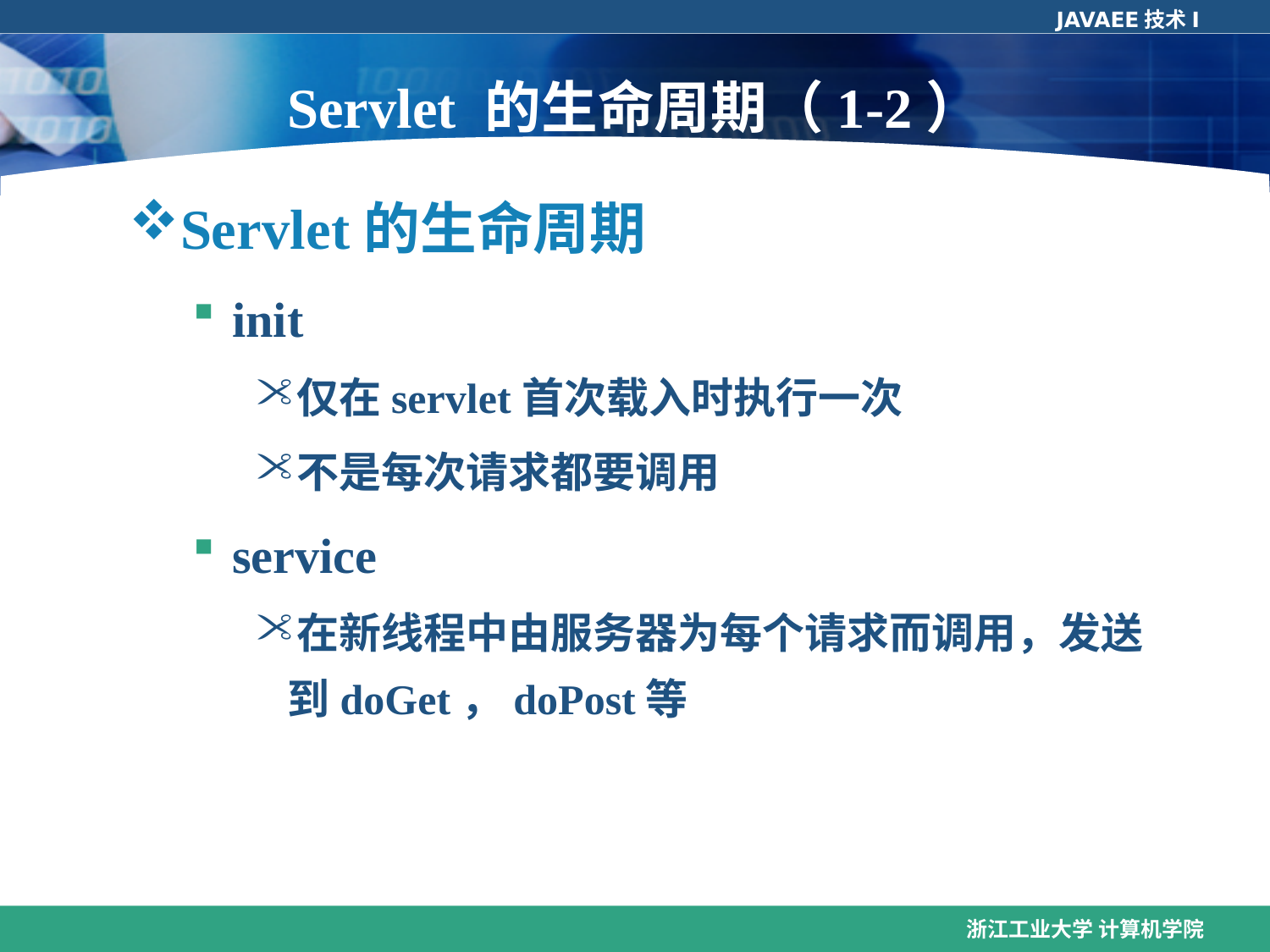

Servlet 的生命周期（1-2）
Servlet的生命周期
init
仅在servlet首次载入时执行一次
不是每次请求都要调用
service
在新线程中由服务器为每个请求而调用，发送到doGet，doPost等